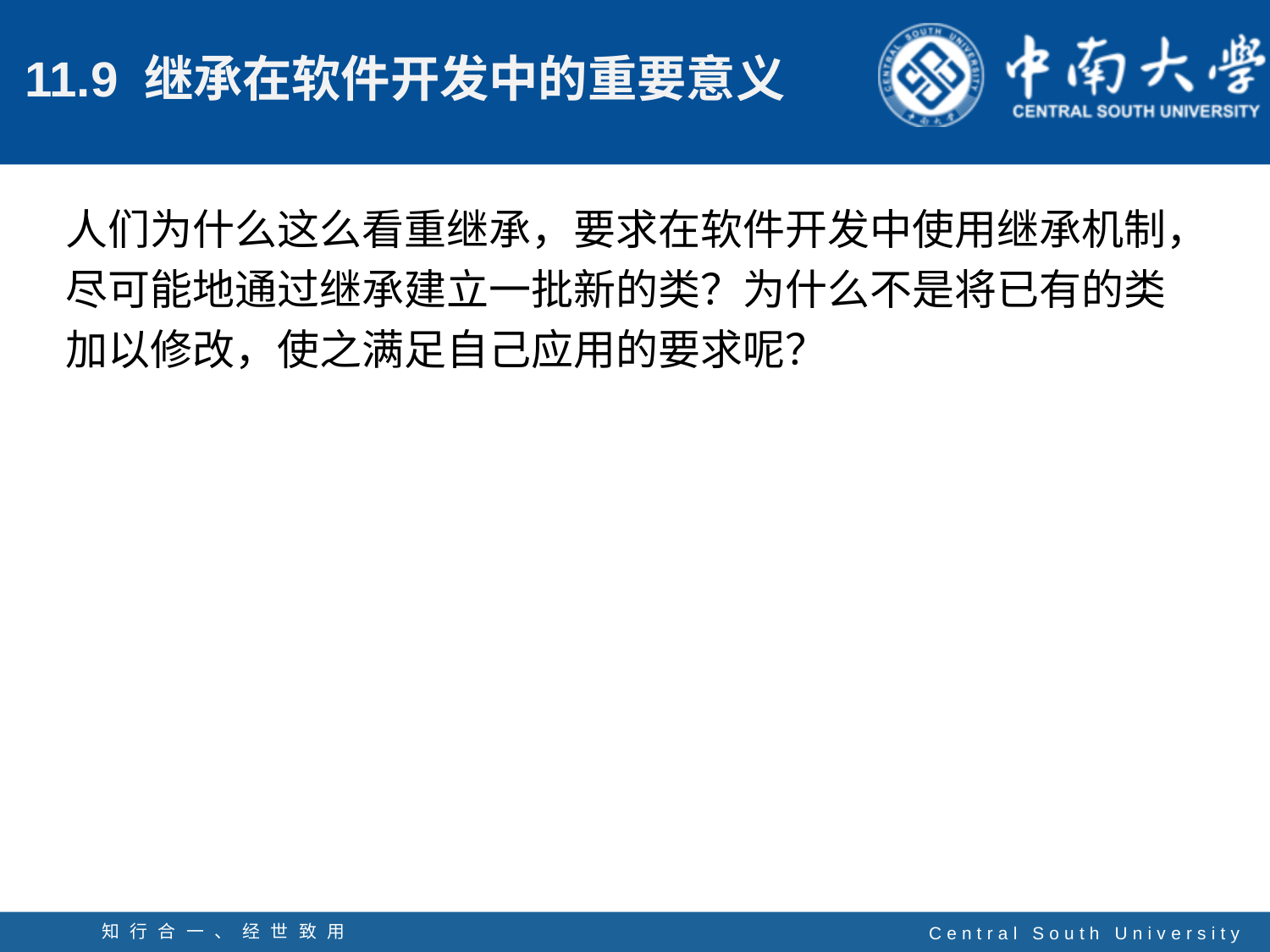

人们为什么这么看重继承，要求在软件开发中使用继承机制，尽可能地通过继承建立一批新的类？为什么不是将已有的类加以修改，使之满足自己应用的要求呢？

知行合一、经世致用
自强不息 厚德载物
Central South University